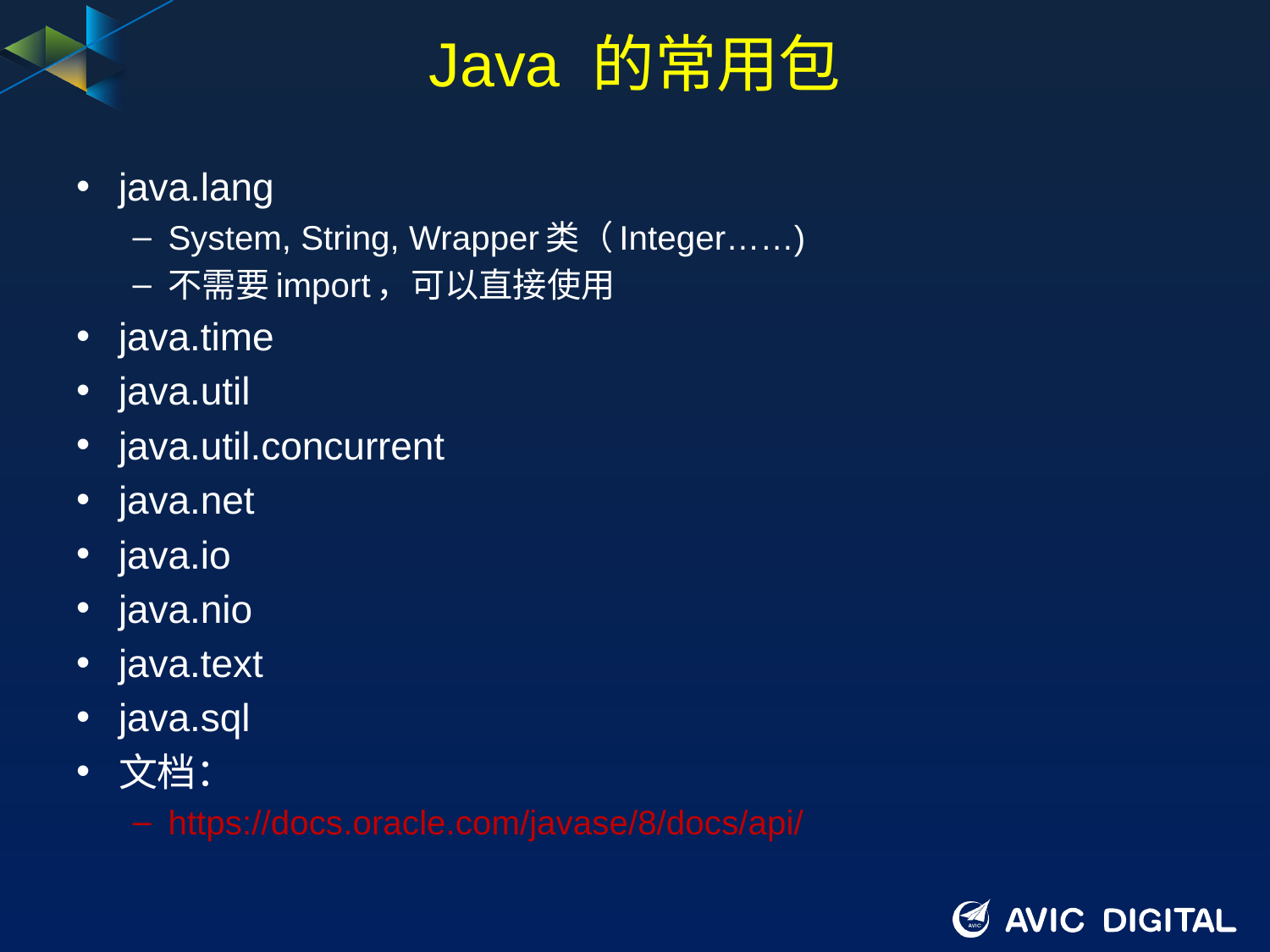

# Java 的常用包
java.lang
System, String, Wrapper类（Integer……)
不需要import，可以直接使用
java.time
java.util
java.util.concurrent
java.net
java.io
java.nio
java.text
java.sql
文档：
https://docs.oracle.com/javase/8/docs/api/